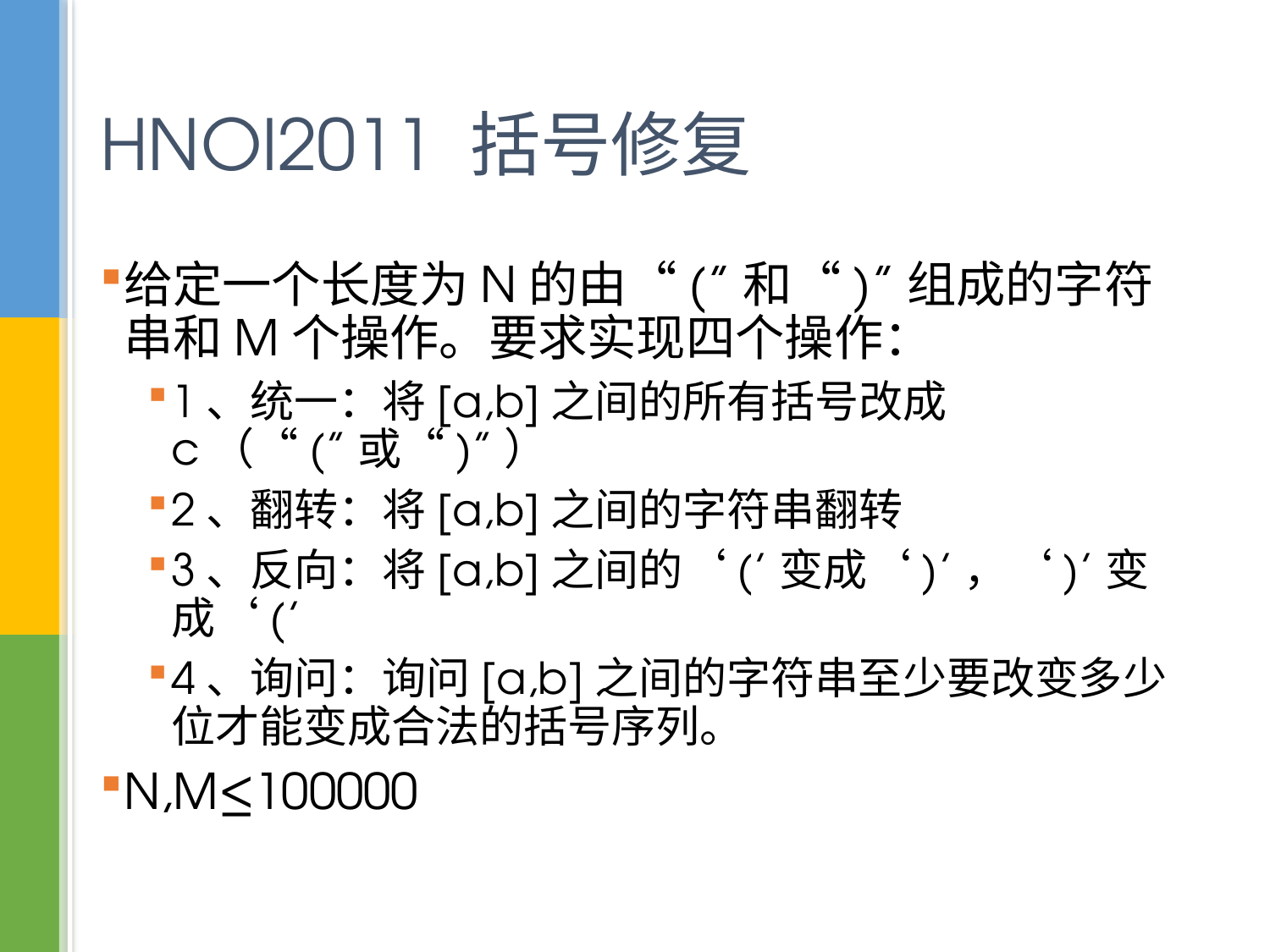

# HNOI2011 括号修复
给定一个长度为N的由“(”和“)”组成的字符串和M个操作。要求实现四个操作：
1、统一：将[a,b]之间的所有括号改成c（“(”或“)”）
2、翻转：将[a,b]之间的字符串翻转
3、反向：将[a,b]之间的‘(’变成‘)’，‘)’变成‘(’
4、询问：询问[a,b]之间的字符串至少要改变多少位才能变成合法的括号序列。
N,M≤100000